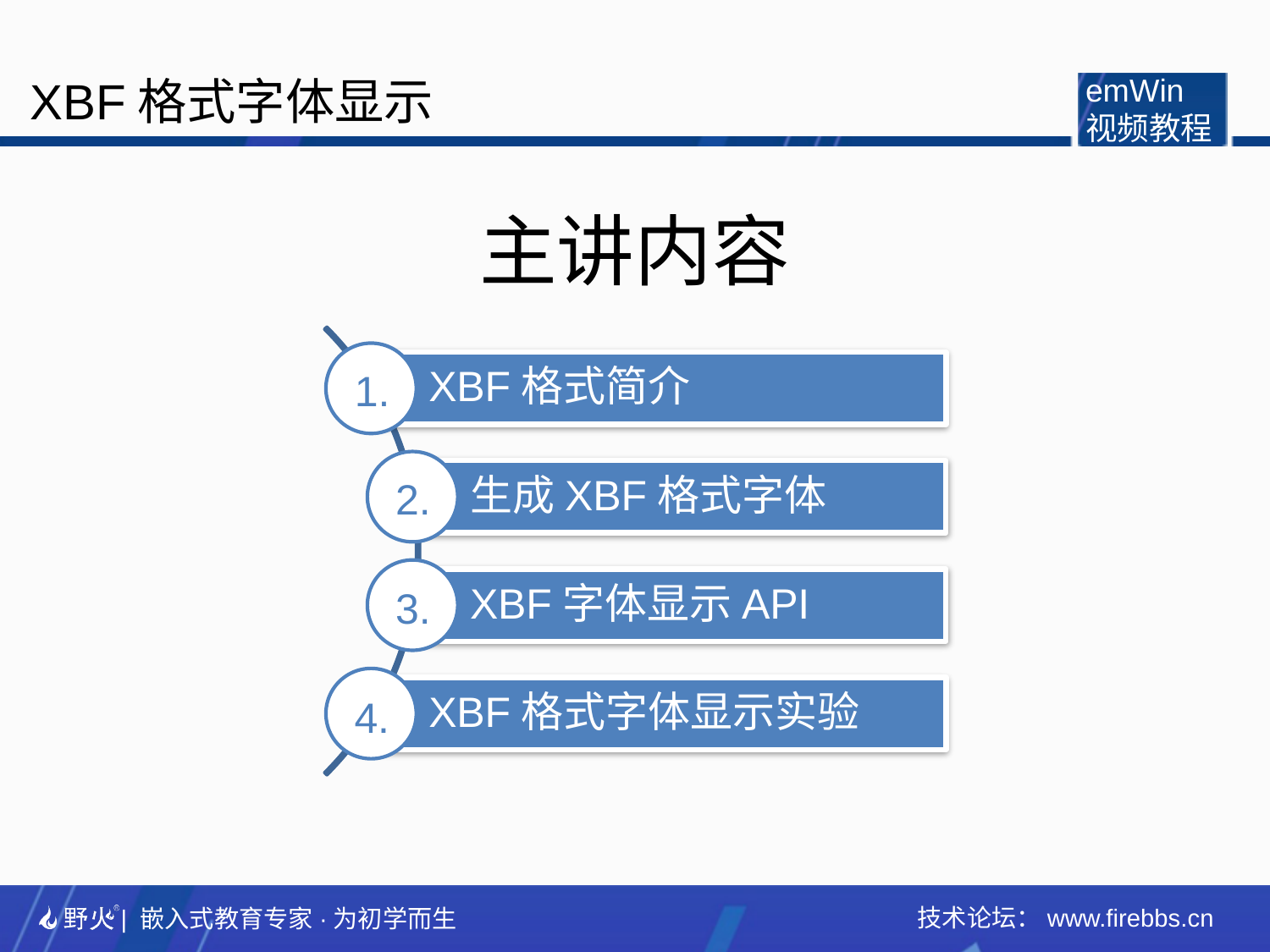

XBF格式字体显示
emWin
视频教程
主讲内容
XBF格式简介
生成XBF格式字体
XBF字体显示API
XBF格式字体显示实验
1.
2.
3.
4.